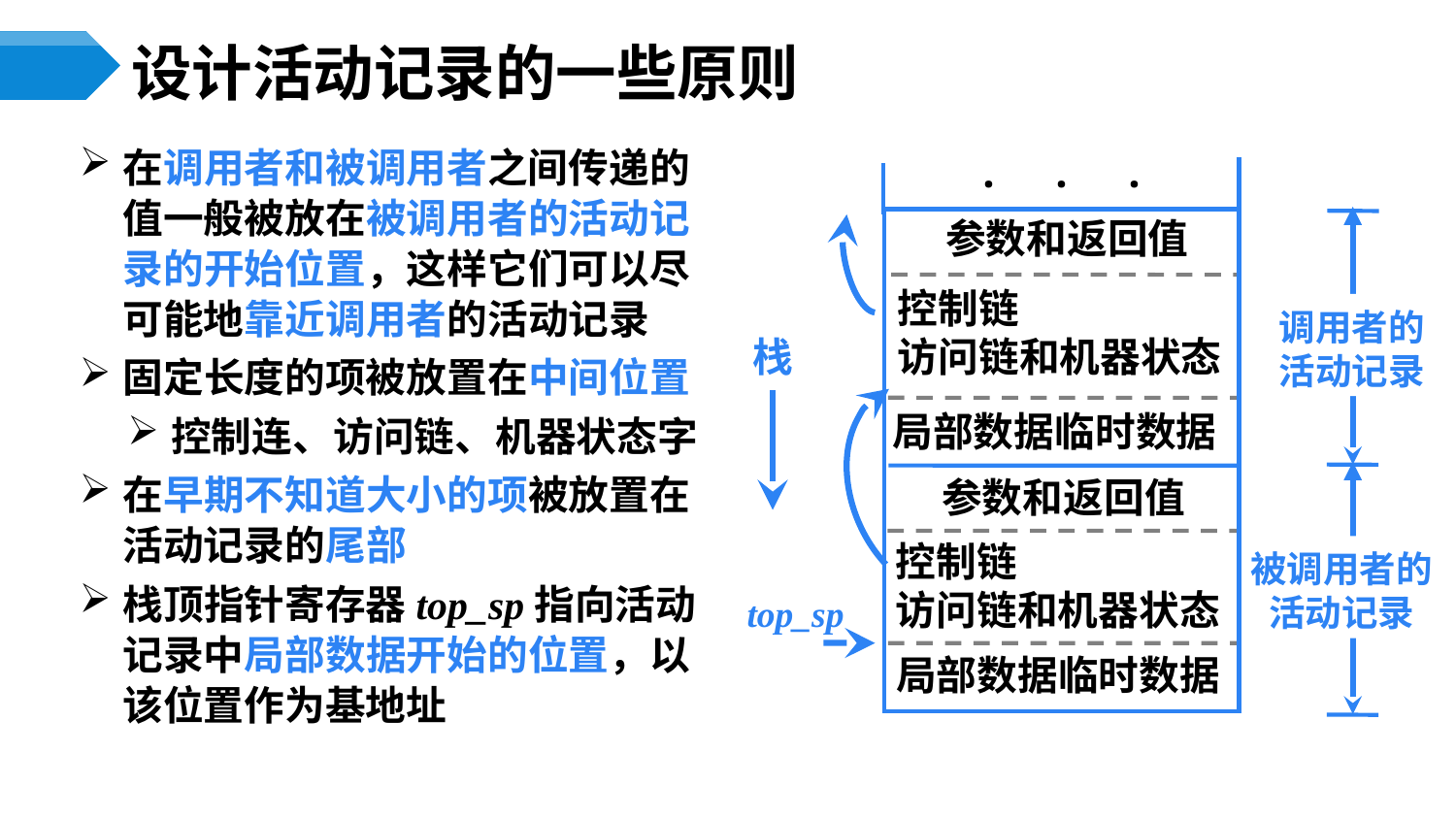

# 设计活动记录的一些原则
在调用者和被调用者之间传递的值一般被放在被调用者的活动记录的开始位置，这样它们可以尽可能地靠近调用者的活动记录
固定长度的项被放置在中间位置
控制连、访问链、机器状态字
在早期不知道大小的项被放置在活动记录的尾部
栈顶指针寄存器top_sp指向活动记录中局部数据开始的位置，以该位置作为基地址
.  .  .
参数和返回值

局部数据临时数据

参数和返回值

控制链
访问链和机器状态

局部数据临时数据

控制链
访问链和机器状态

调用者的活动记录
栈

被调用者的活动记录
top_sp